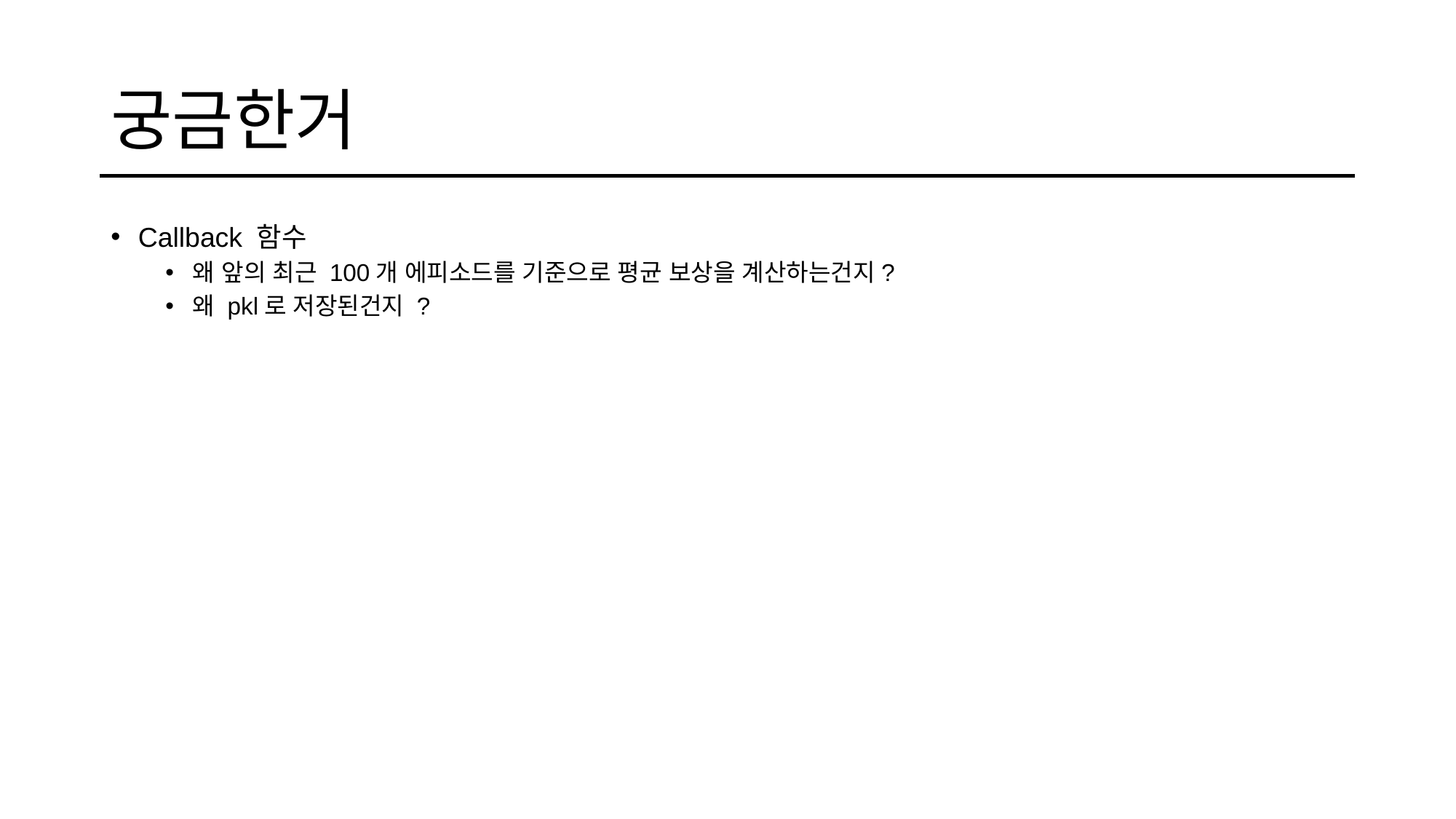

# 궁금한거
Callback 함수
왜 앞의 최근 100개 에피소드를 기준으로 평균 보상을 계산하는건지?
왜 pkl로 저장된건지 ?